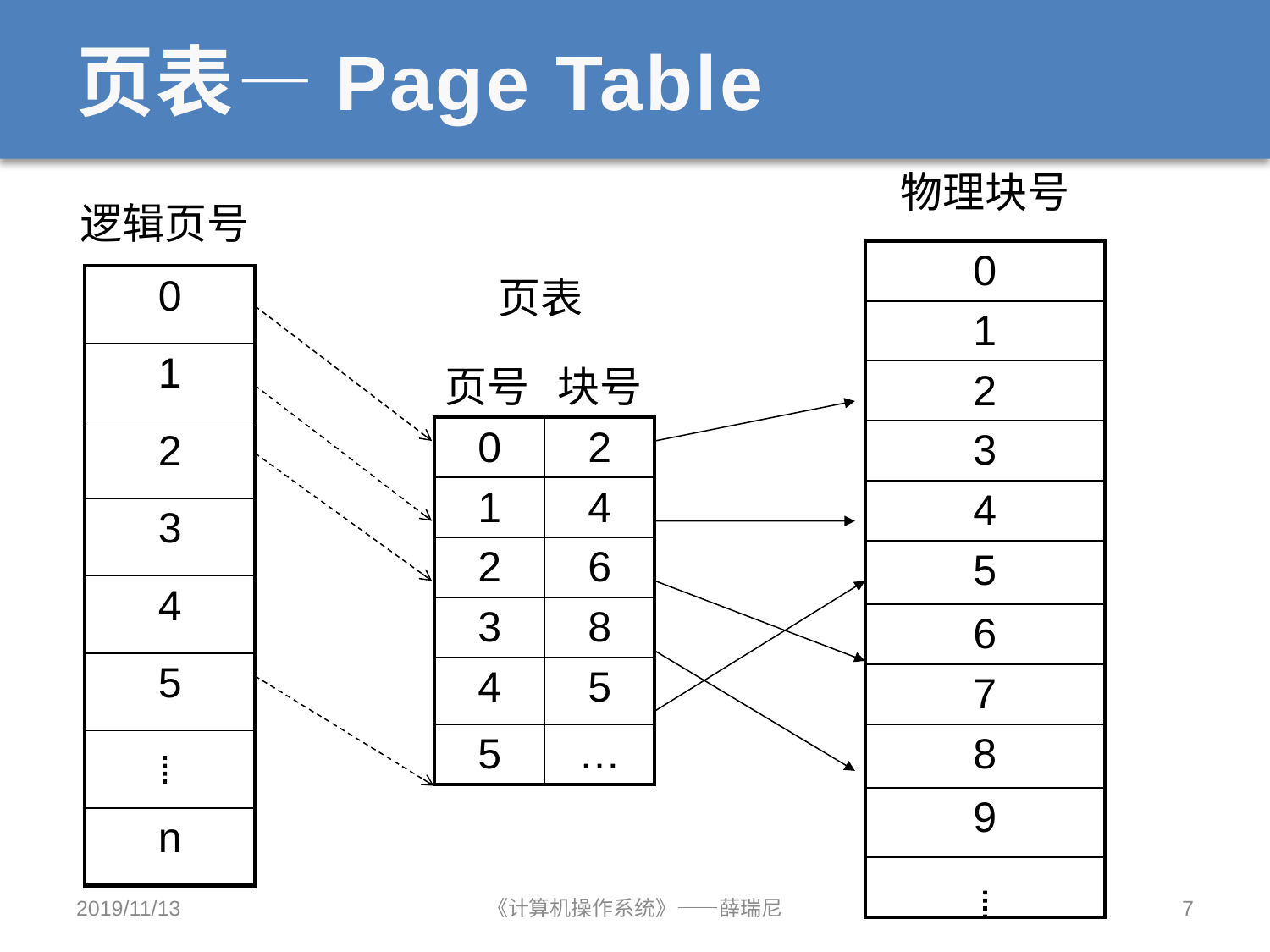

# 页表—Page Table
物理块号
逻辑页号
| 0 |
| --- |
| 1 |
| 2 |
| 3 |
| 4 |
| 5 |
| 6 |
| 7 |
| 8 |
| 9 |
|  |
页表
| 0 |
| --- |
| 1 |
| 2 |
| 3 |
| 4 |
| 5 |
|  |
| n |
页号
块号

| 0 | 2 |
| --- | --- |
| 1 | 4 |
| 2 | 6 |
| 3 | 8 |
| 4 | 5 |
| 5 | … |

2019/11/13
《计算机操作系统》——薛瑞尼
7